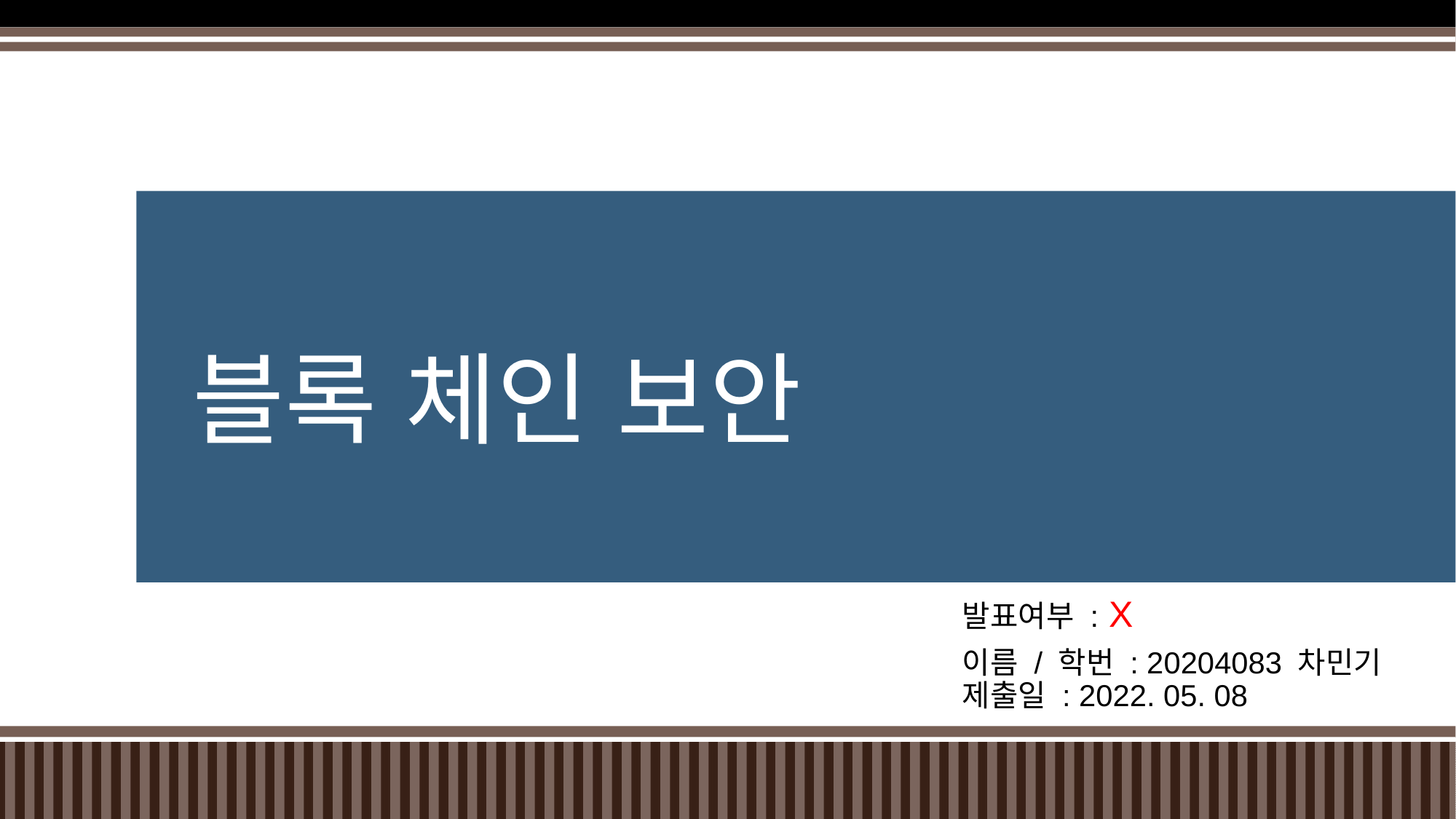

# 블록 체인 보안
발표여부 : X
이름 / 학번 : 20204083 차민기
제출일 : 2022. 05. 08